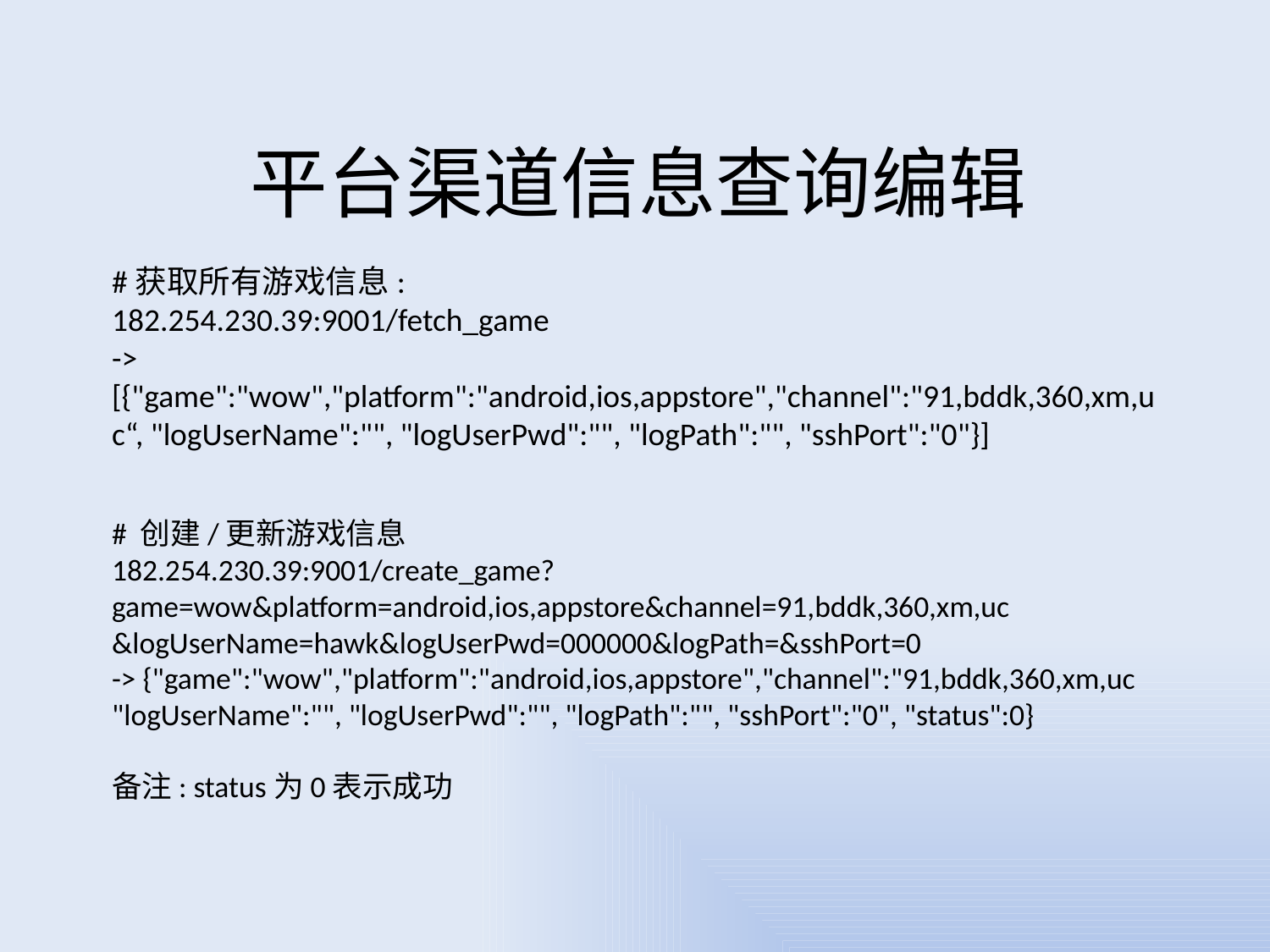

# 平台渠道信息查询编辑
#获取所有游戏信息:
182.254.230.39:9001/fetch_game
-> [{"game":"wow","platform":"android,ios,appstore","channel":"91,bddk,360,xm,uc“, "logUserName":"", "logUserPwd":"", "logPath":"", "sshPort":"0"}]
# 创建/更新游戏信息
182.254.230.39:9001/create_game?game=wow&platform=android,ios,appstore&channel=91,bddk,360,xm,uc &logUserName=hawk&logUserPwd=000000&logPath=&sshPort=0
-> {"game":"wow","platform":"android,ios,appstore","channel":"91,bddk,360,xm,uc "logUserName":"", "logUserPwd":"", "logPath":"", "sshPort":"0", "status":0}

备注: status为0表示成功